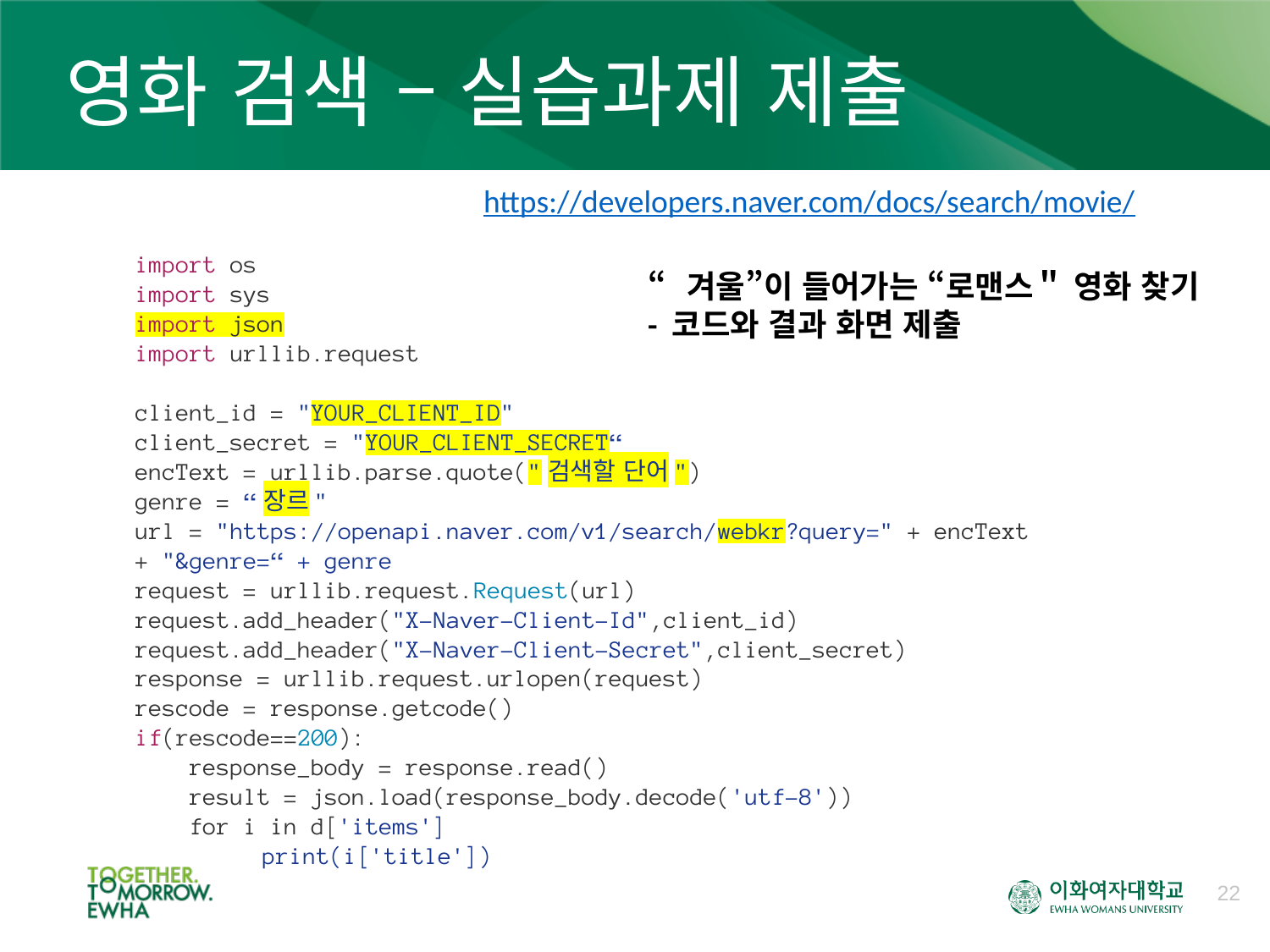

# 영화 검색 – 실습과제 제출
https://developers.naver.com/docs/search/movie/
import os
import sys
import json
import urllib.request

client_id = "YOUR_CLIENT_ID"
client_secret = "YOUR_CLIENT_SECRET“
encText = urllib.parse.quote("검색할 단어")
genre = “장르"
url = "https://openapi.naver.com/v1/search/webkr?query=" + encText + "&genre=“ + genre
request = urllib.request.Request(url)
request.add_header("X-Naver-Client-Id",client_id)
request.add_header("X-Naver-Client-Secret",client_secret)
response = urllib.request.urlopen(request)
rescode = response.getcode()
if(rescode==200):
    response_body = response.read()
    result = json.load(response_body.decode('utf-8'))
    for i in d['items']
	print(i['title'])
“겨울”이 들어가는 “로맨스＂ 영화 찾기
- 코드와 결과 화면 제출
22